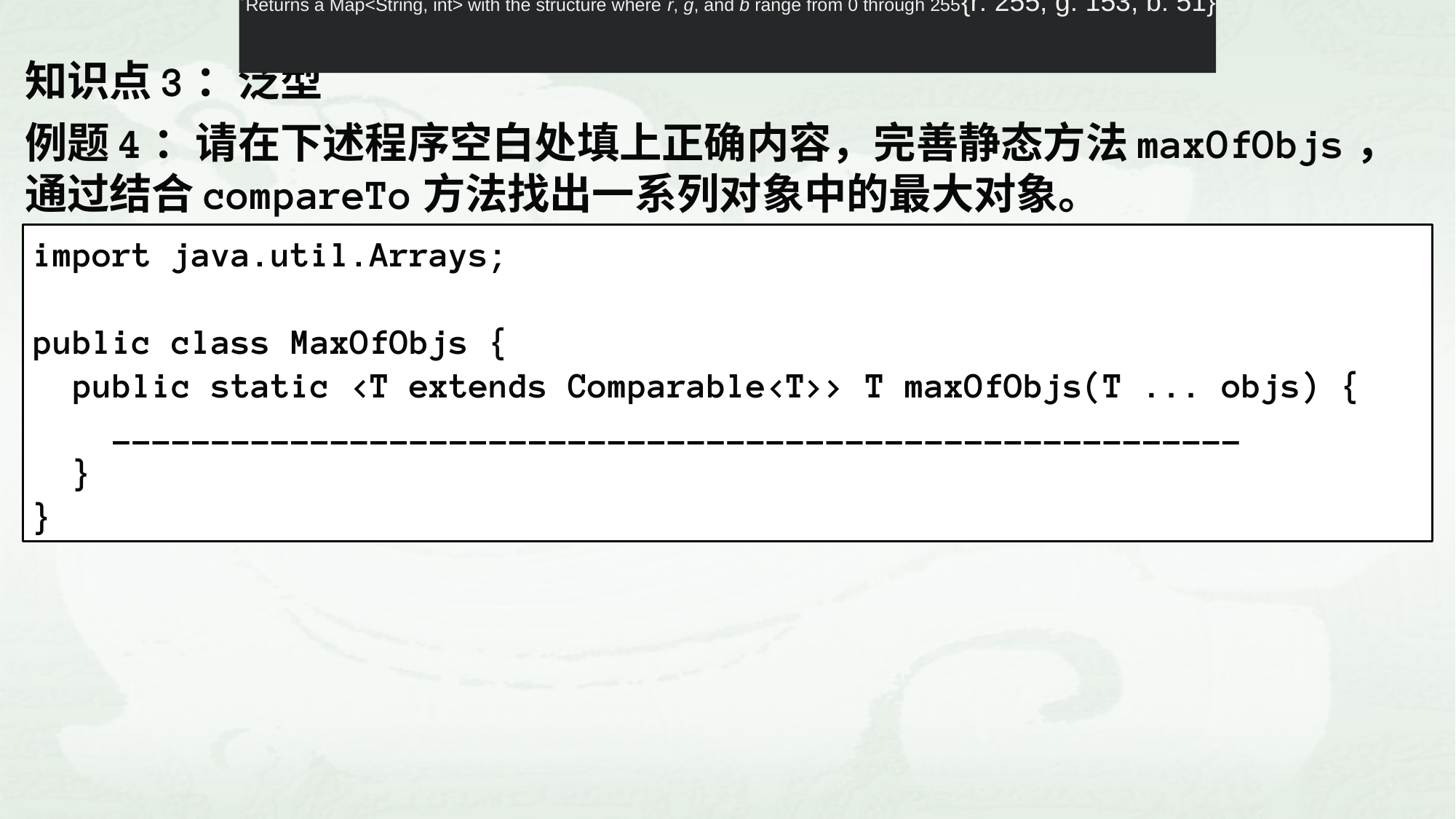

Returns a Map<String, int> with the structure where r, g, and b range from 0 through 255{r: 255, g: 153, b: 51}

知识点3：泛型
例题4：请在下述程序空白处填上正确内容，完善静态方法maxOfObjs，通过结合compareTo方法找出一系列对象中的最大对象。
import java.util.Arrays;

public class MaxOfObjs {
  public static <T extends Comparable<T>> T maxOfObjs(T ... objs) {
    _________________________________________________________
  }
}